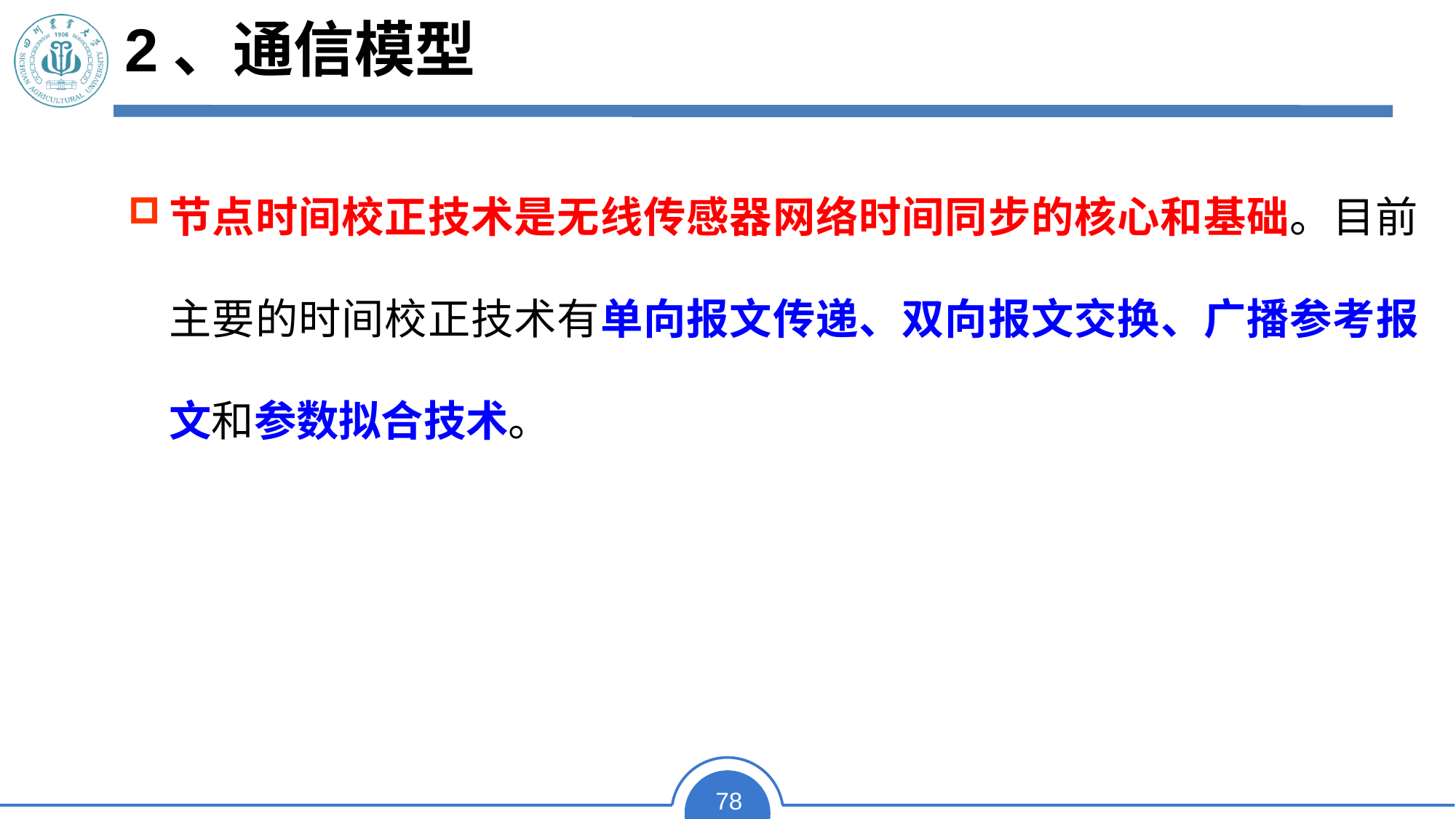

# 2、通信模型
节点时间校正技术是无线传感器网络时间同步的核心和基础。目前主要的时间校正技术有单向报文传递、双向报文交换、广播参考报文和参数拟合技术。